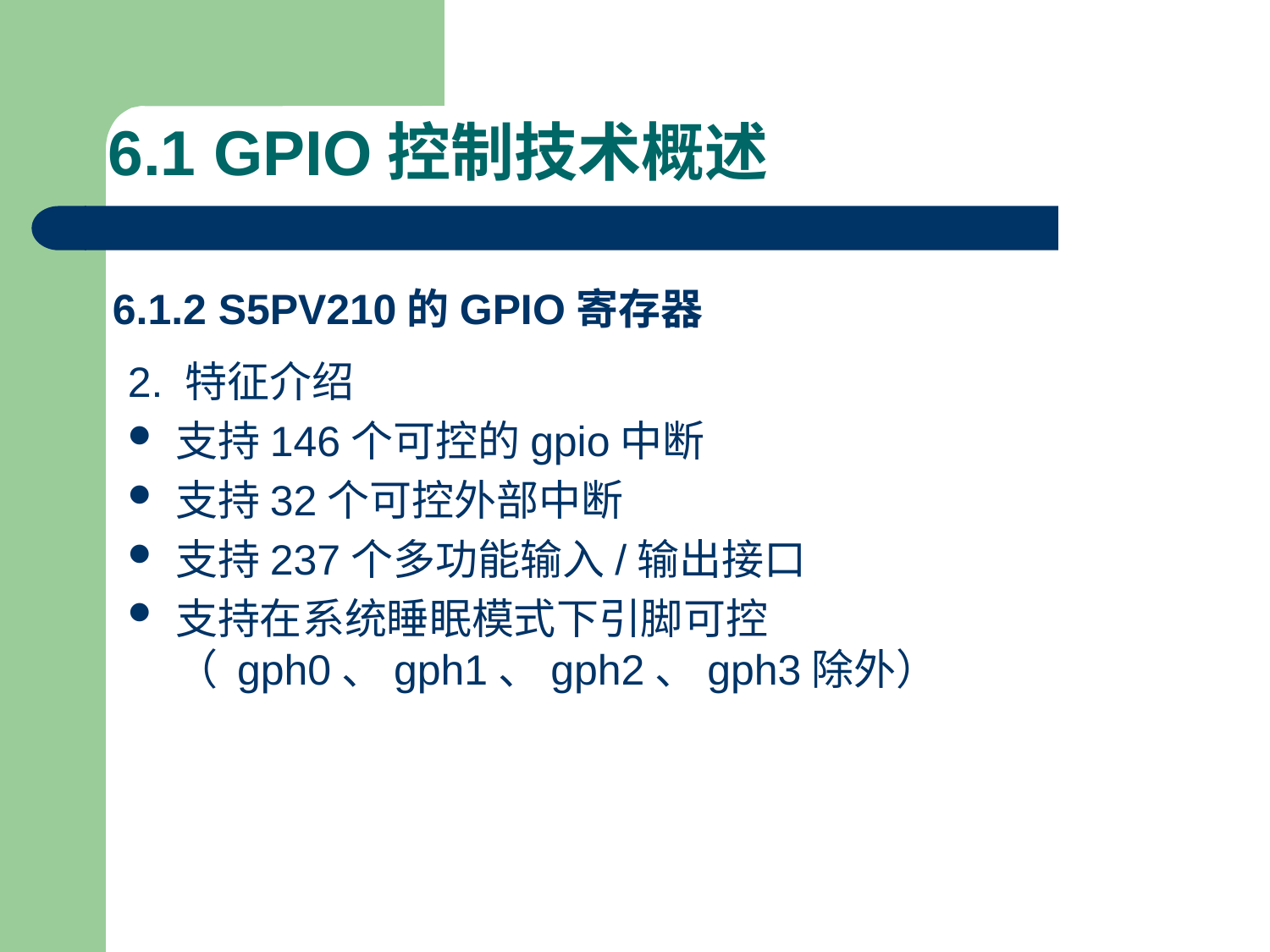

# 6.1 GPIO控制技术概述
6.1.2 S5PV210的GPIO寄存器
2. 特征介绍
支持146个可控的gpio中断
支持32个可控外部中断
支持237个多功能输入/输出接口
支持在系统睡眠模式下引脚可控（ gph0、gph1、gph2、gph3除外）